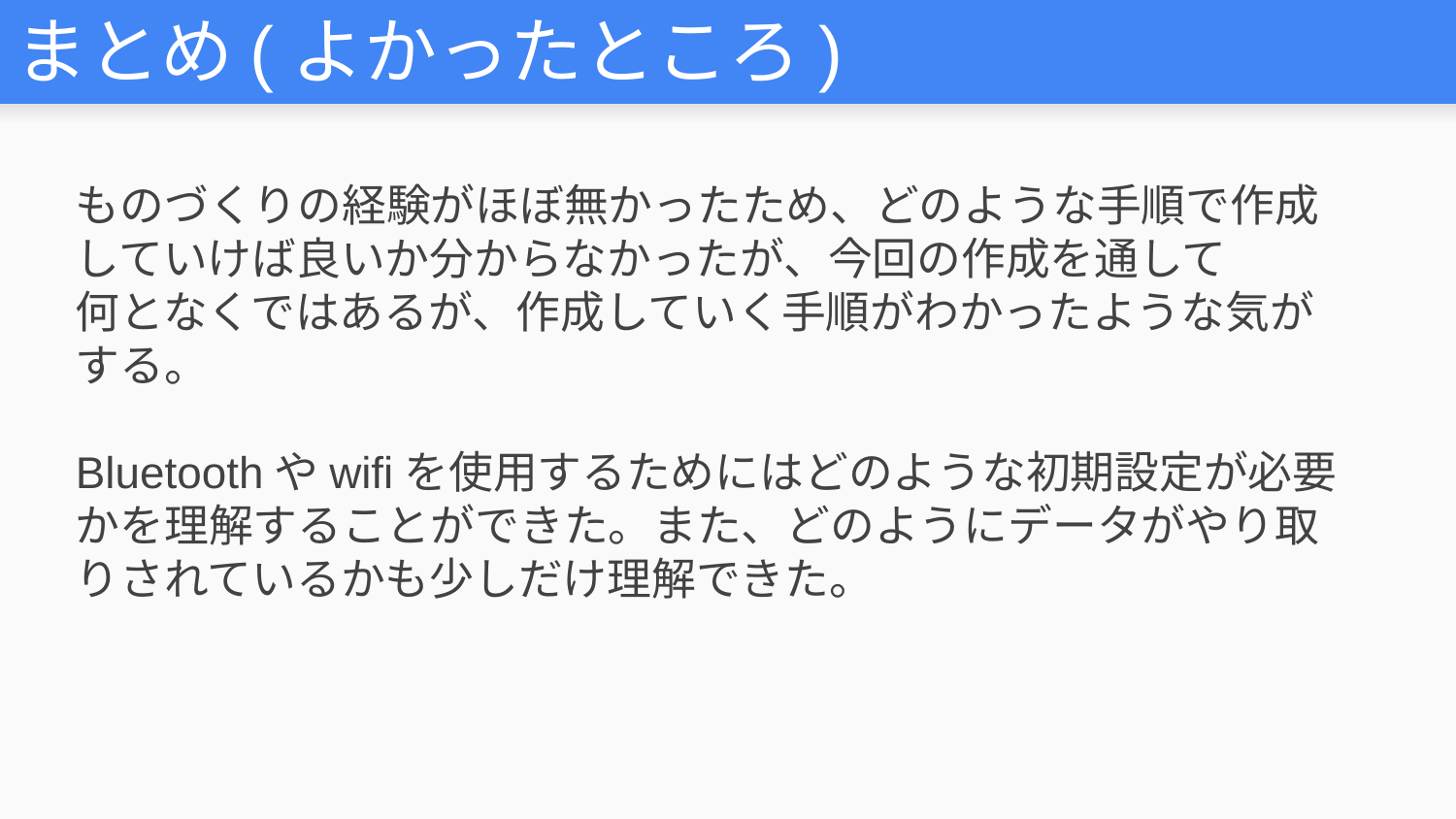

# まとめ(よかったところ)
ものづくりの経験がほぼ無かったため、どのような手順で作成していけば良いか分からなかったが、今回の作成を通して
何となくではあるが、作成していく手順がわかったような気がする。

Bluetoothやwifiを使用するためにはどのような初期設定が必要かを理解することができた。また、どのようにデータがやり取りされているかも少しだけ理解できた。